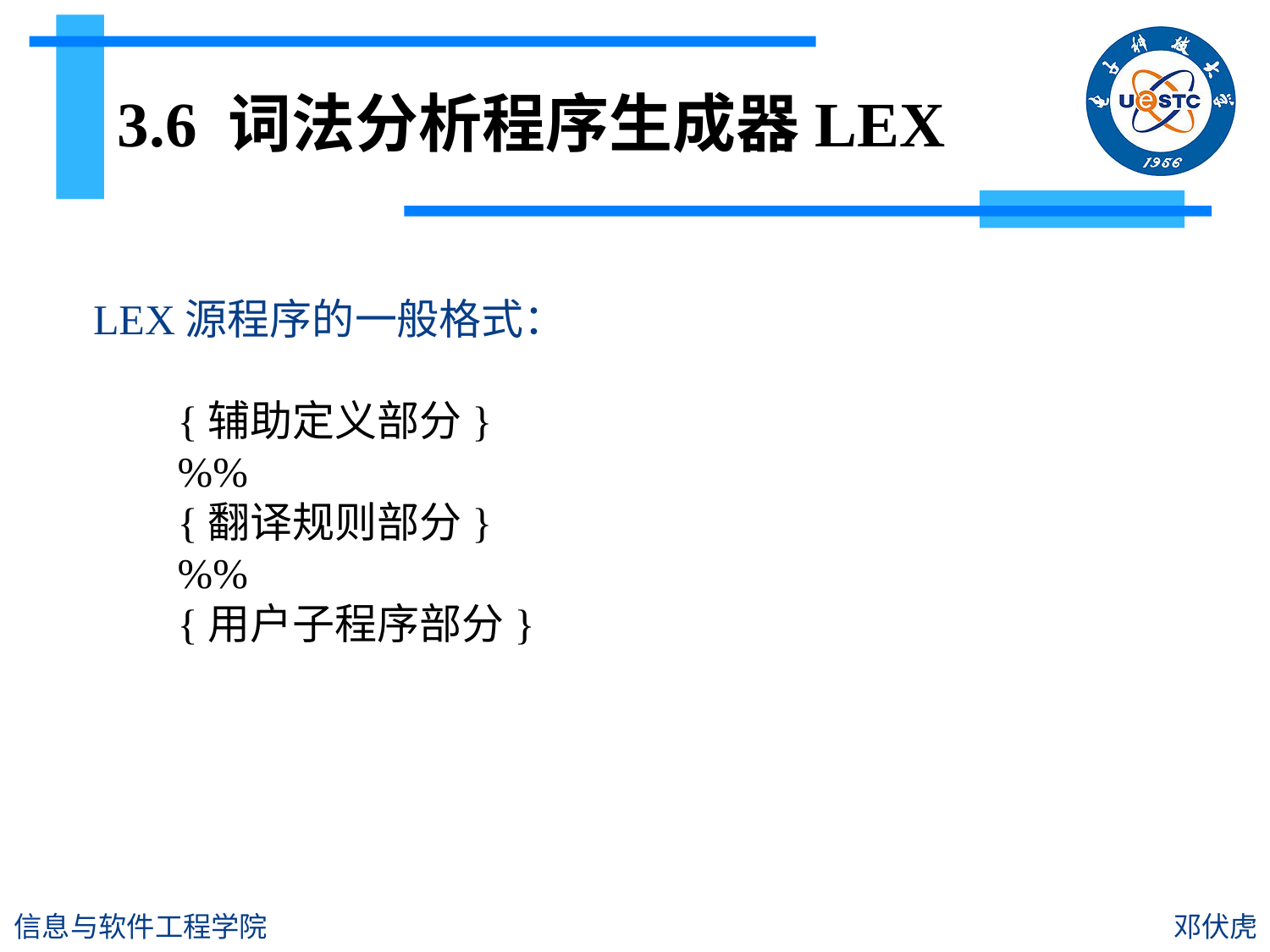

# 3.6 词法分析程序生成器LEX
LEX源程序的一般格式：

{辅助定义部分}
%%
{翻译规则部分}
%%
{用户子程序部分}
70
信息与软件工程学院
邓伏虎